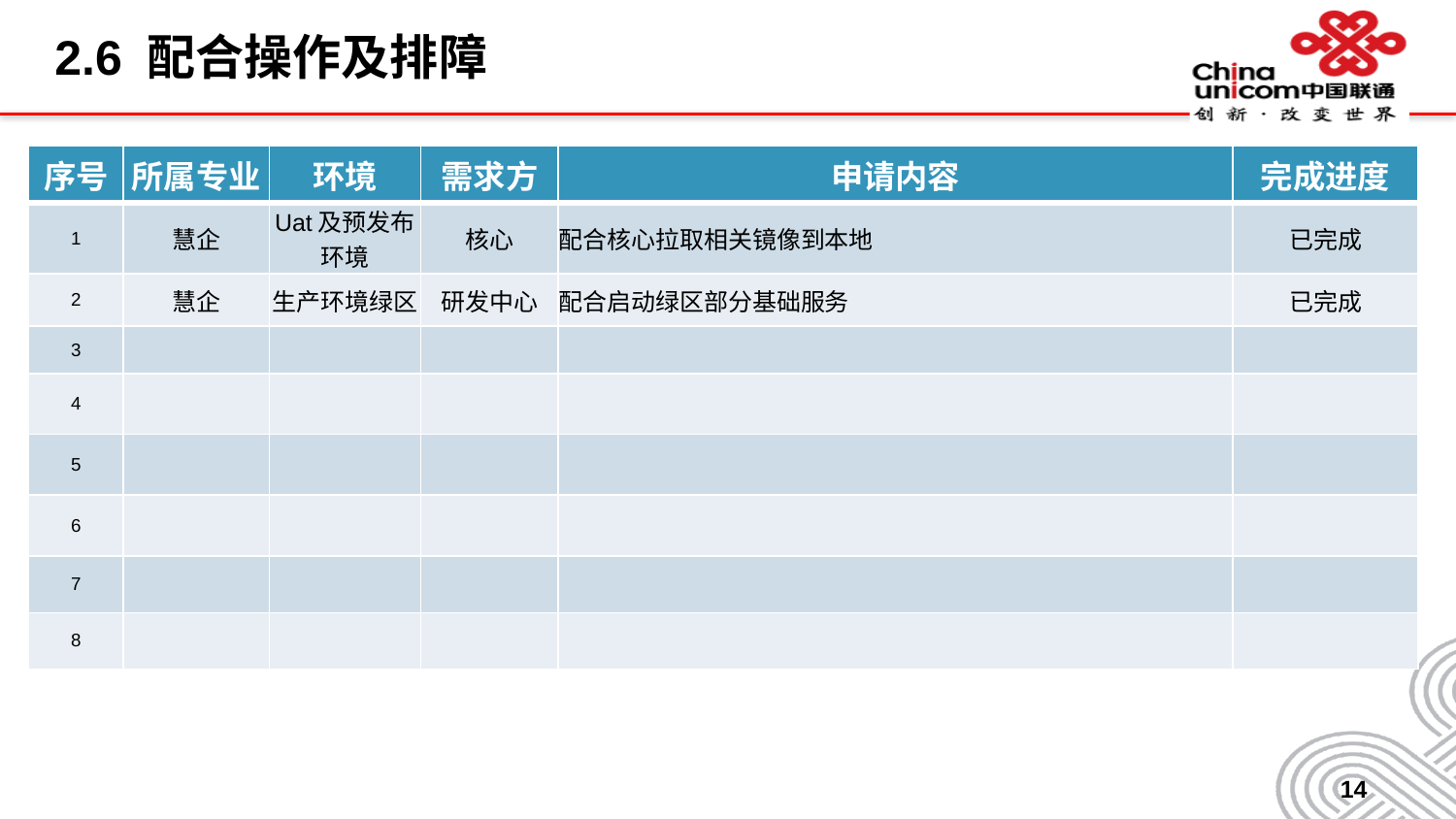

# 2.6 配合操作及排障
| 序号 | 所属专业 | 环境 | 需求方 | 申请内容 | 完成进度 |
| --- | --- | --- | --- | --- | --- |
| 1 | 慧企 | Uat及预发布环境 | 核心 | 配合核心拉取相关镜像到本地 | 已完成 |
| 2 | 慧企 | 生产环境绿区 | 研发中心 | 配合启动绿区部分基础服务 | 已完成 |
| 3 |  |  |  |  |  |
| 4 |  |  |  |  |  |
| 5 |  |  |  |  |  |
| 6 |  |  |  |  |  |
| 7 |  |  |  |  |  |
| 8 |  |  |  |  |  |
14